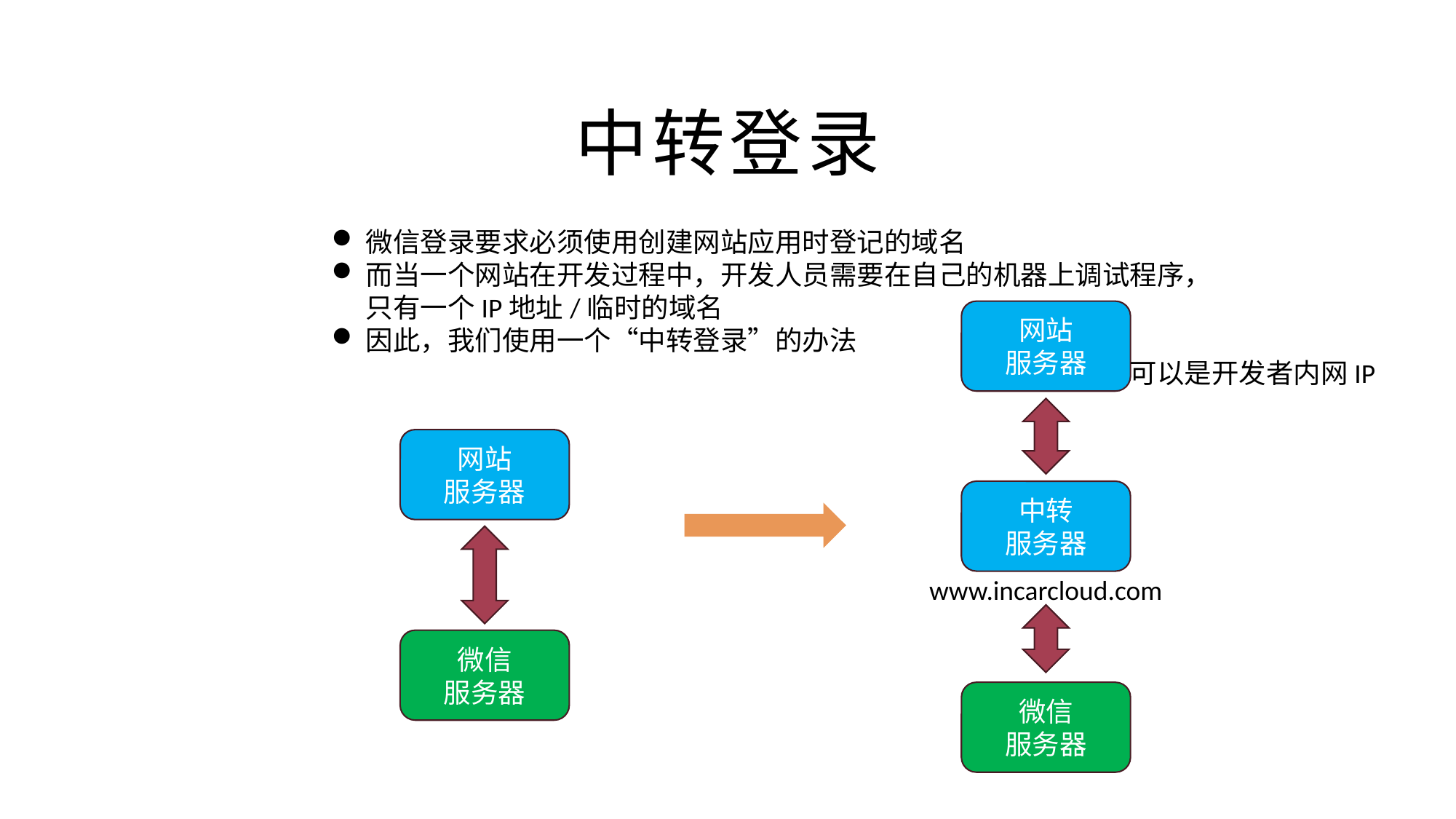

# 中转登录
微信登录要求必须使用创建网站应用时登记的域名
而当一个网站在开发过程中，开发人员需要在自己的机器上调试程序，只有一个IP地址/临时的域名
因此，我们使用一个“中转登录”的办法
网站
服务器
可以是开发者内网IP

网站
服务器
中转
服务器

www.incarcloud.com

微信
服务器
微信
服务器